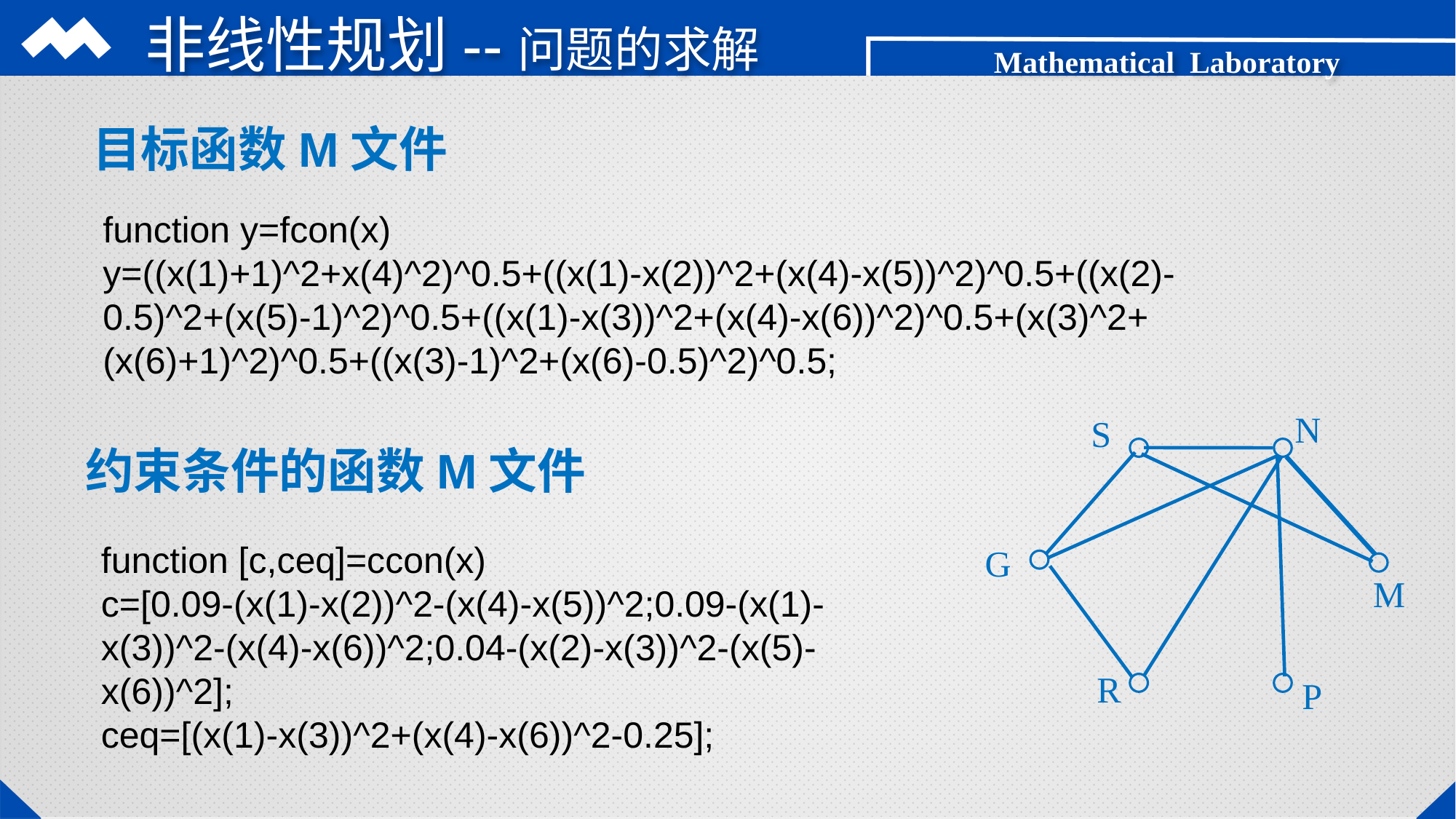

# 非线性规划--问题的求解
Mathematical  Laboratory
目标函数M文件
function y=fcon(x)
y=((x(1)+1)^2+x(4)^2)^0.5+((x(1)-x(2))^2+(x(4)-x(5))^2)^0.5+((x(2)-0.5)^2+(x(5)-1)^2)^0.5+((x(1)-x(3))^2+(x(4)-x(6))^2)^0.5+(x(3)^2+(x(6)+1)^2)^0.5+((x(3)-1)^2+(x(6)-0.5)^2)^0.5;
N
S
约束条件的函数M文件

function [c,ceq]=ccon(x)
c=[0.09-(x(1)-x(2))^2-(x(4)-x(5))^2;0.09-(x(1)-x(3))^2-(x(4)-x(6))^2;0.04-(x(2)-x(3))^2-(x(5)-x(6))^2];
ceq=[(x(1)-x(3))^2+(x(4)-x(6))^2-0.25];
G

M

R
P